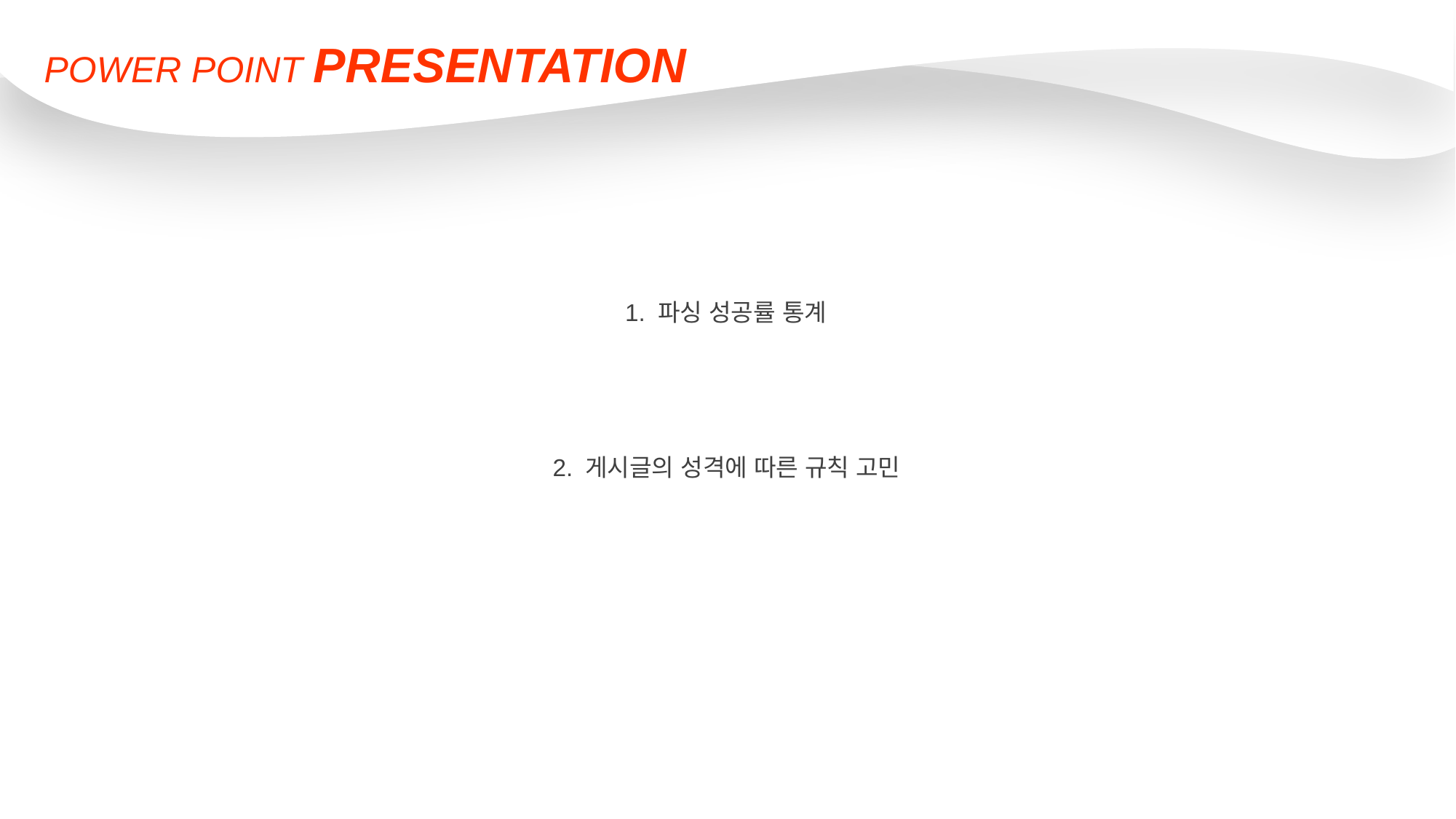

POWER POINT PRESENTATION

1. 파싱 성공률 통계
2. 게시글의 성격에 따른 규칙 고민